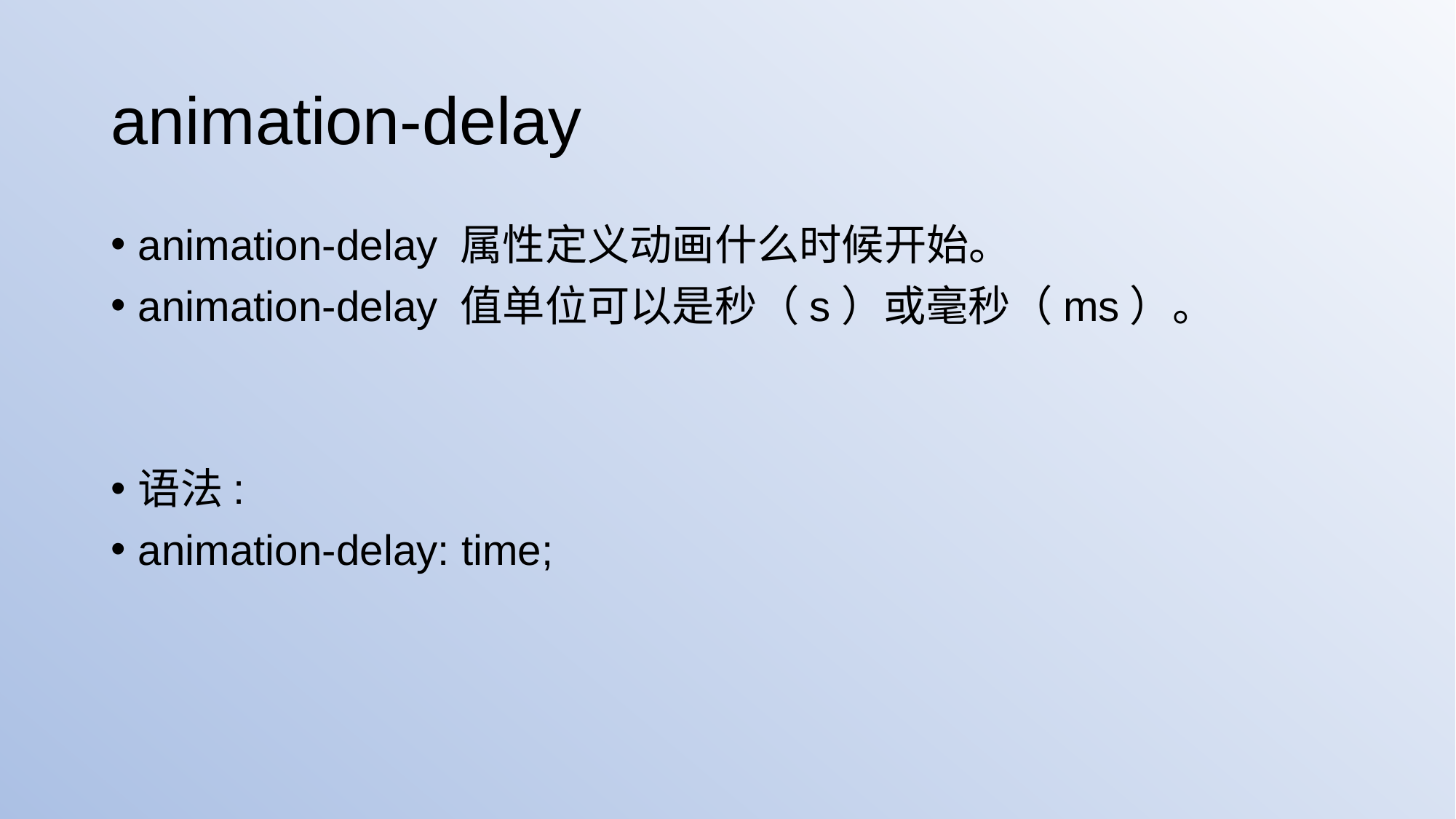

# animation-delay
animation-delay 属性定义动画什么时候开始。
animation-delay 值单位可以是秒（s）或毫秒（ms）。

语法:
animation-delay: time;